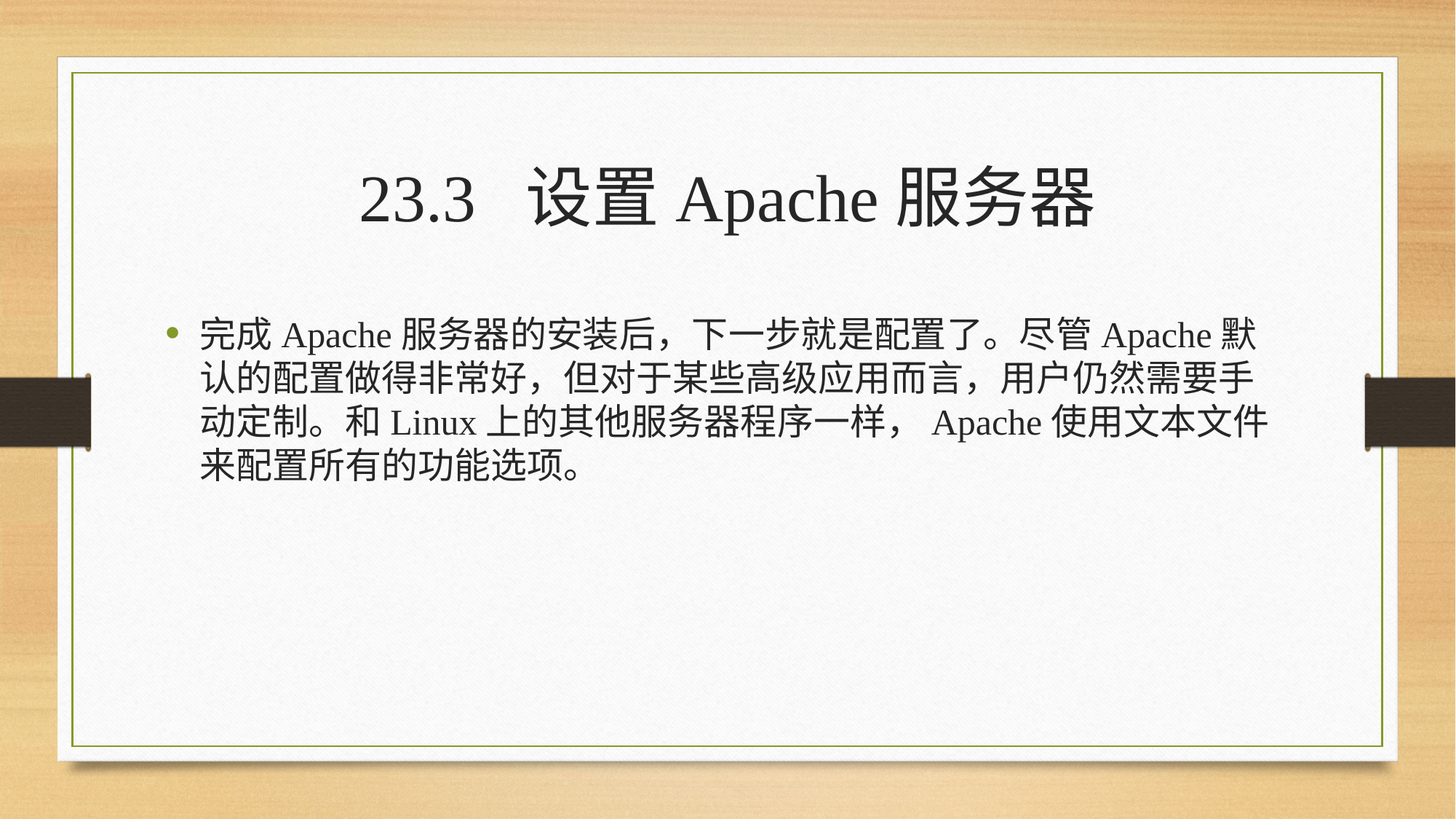

# 23.3  设置Apache服务器
完成Apache服务器的安装后，下一步就是配置了。尽管Apache默认的配置做得非常好，但对于某些高级应用而言，用户仍然需要手动定制。和Linux上的其他服务器程序一样，Apache使用文本文件来配置所有的功能选项。